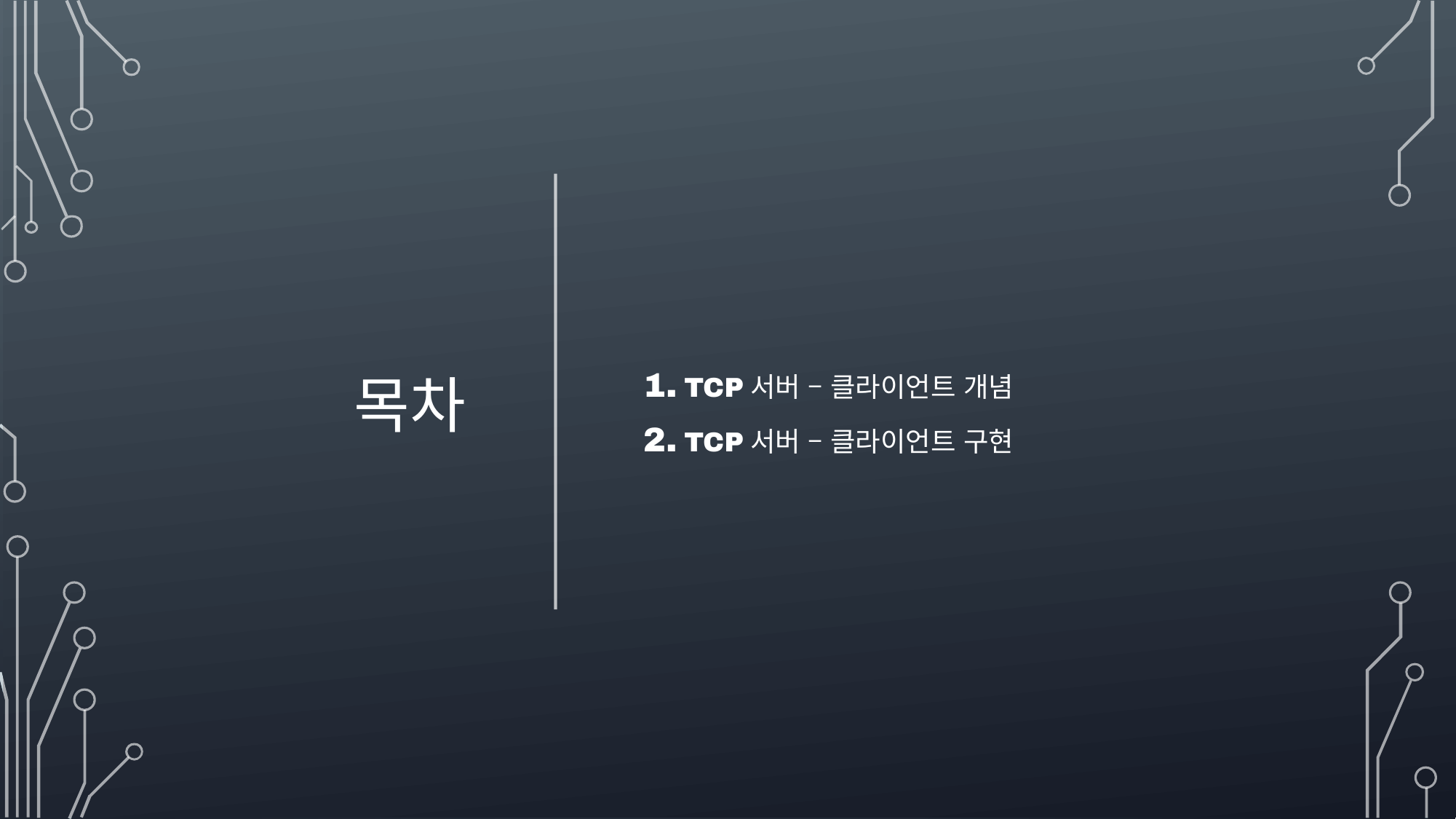

TCP서버 – 클라이언트 개념
TCP서버 – 클라이언트 구현
# 목차